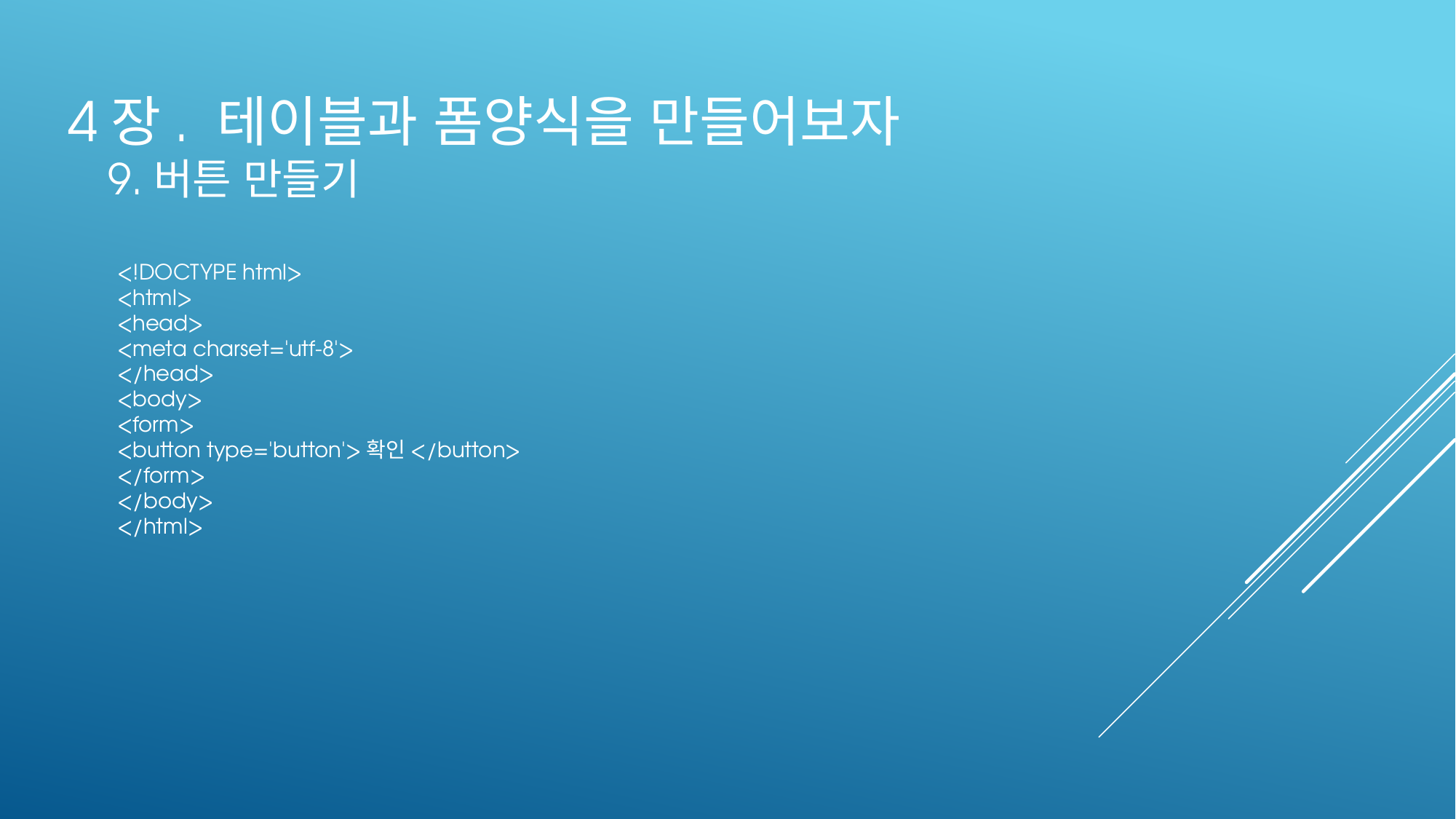

# 4장. 테이블과 폼양식을 만들어보자
9.버튼 만들기
<!DOCTYPE html>
<html>
<head>
<meta charset='utf-8'>
</head>
<body>
<form>
<button type='button'>확인</button>
</form>
</body>
</html>